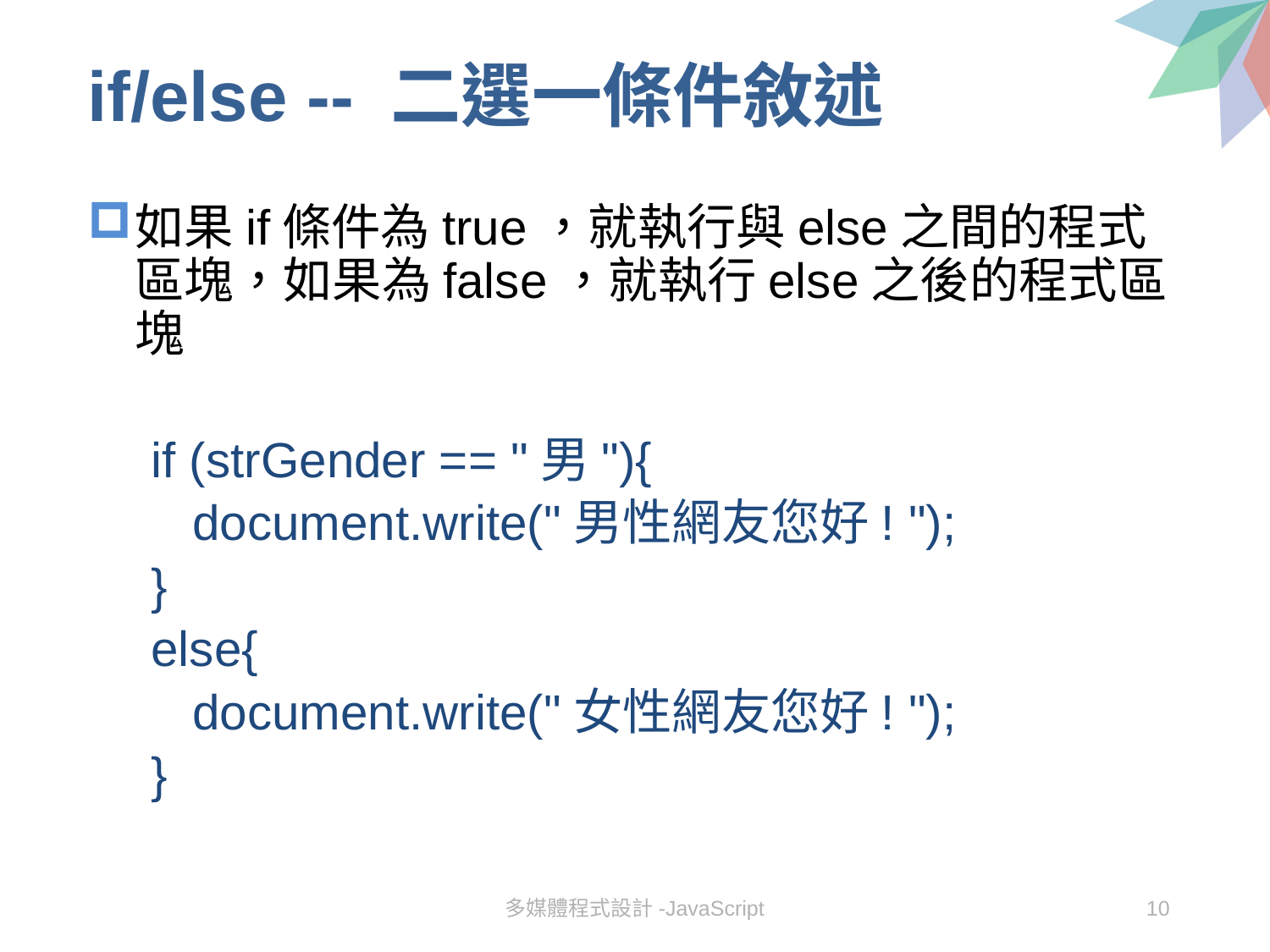

# if/else -- 二選一條件敘述
如果if條件為true，就執行與else之間的程式區塊，如果為false，就執行else之後的程式區塊

if (strGender == "男"){
   document.write("男性網友您好! ");
}
else{
   document.write("女性網友您好! ");
}

多媒體程式設計-JavaScript
10